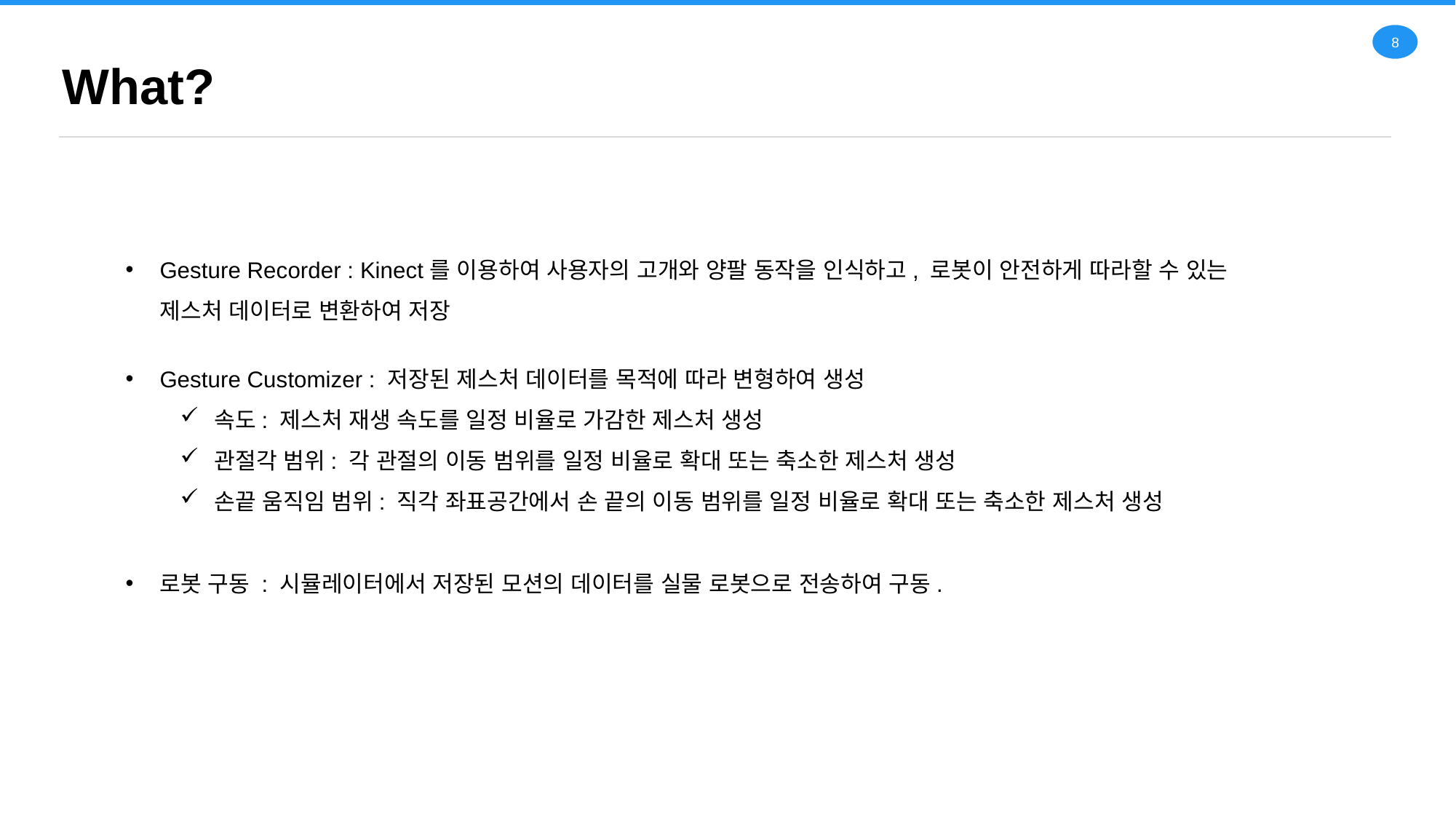

What?
Gesture Recorder : Kinect를 이용하여 사용자의 고개와 양팔 동작을 인식하고, 로봇이 안전하게 따라할 수 있는
제스처 데이터로 변환하여 저장
Gesture Customizer : 저장된 제스처 데이터를 목적에 따라 변형하여 생성
속도: 제스처 재생 속도를 일정 비율로 가감한 제스처 생성
관절각 범위: 각 관절의 이동 범위를 일정 비율로 확대 또는 축소한 제스처 생성
손끝 움직임 범위: 직각 좌표공간에서 손 끝의 이동 범위를 일정 비율로 확대 또는 축소한 제스처 생성

로봇 구동 : 시뮬레이터에서 저장된 모션의 데이터를 실물 로봇으로 전송하여 구동.